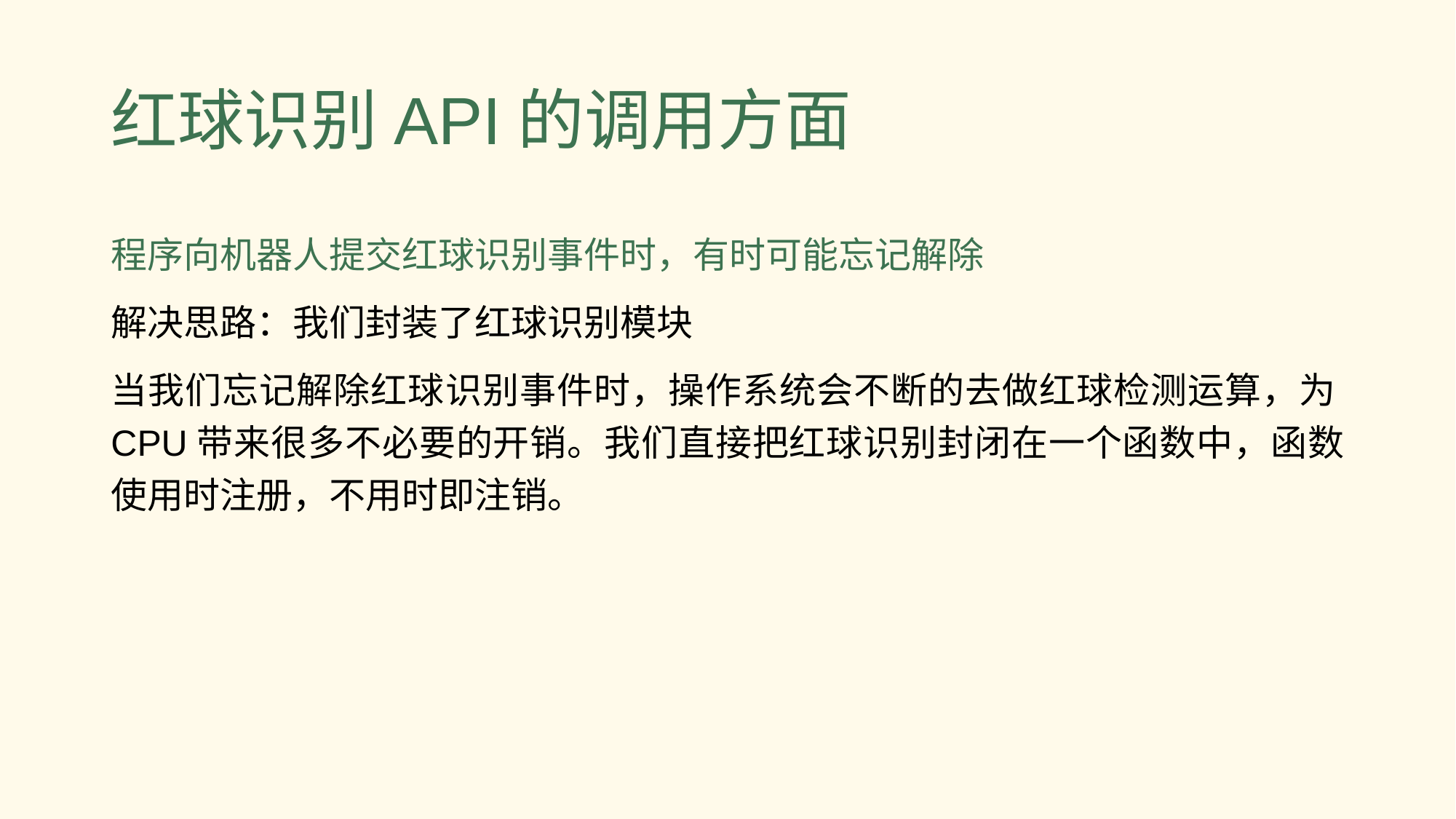

# 红球识别API的调用方面
程序向机器人提交红球识别事件时，有时可能忘记解除
解决思路：我们封装了红球识别模块
当我们忘记解除红球识别事件时，操作系统会不断的去做红球检测运算，为CPU带来很多不必要的开销。我们直接把红球识别封闭在一个函数中，函数使用时注册，不用时即注销。